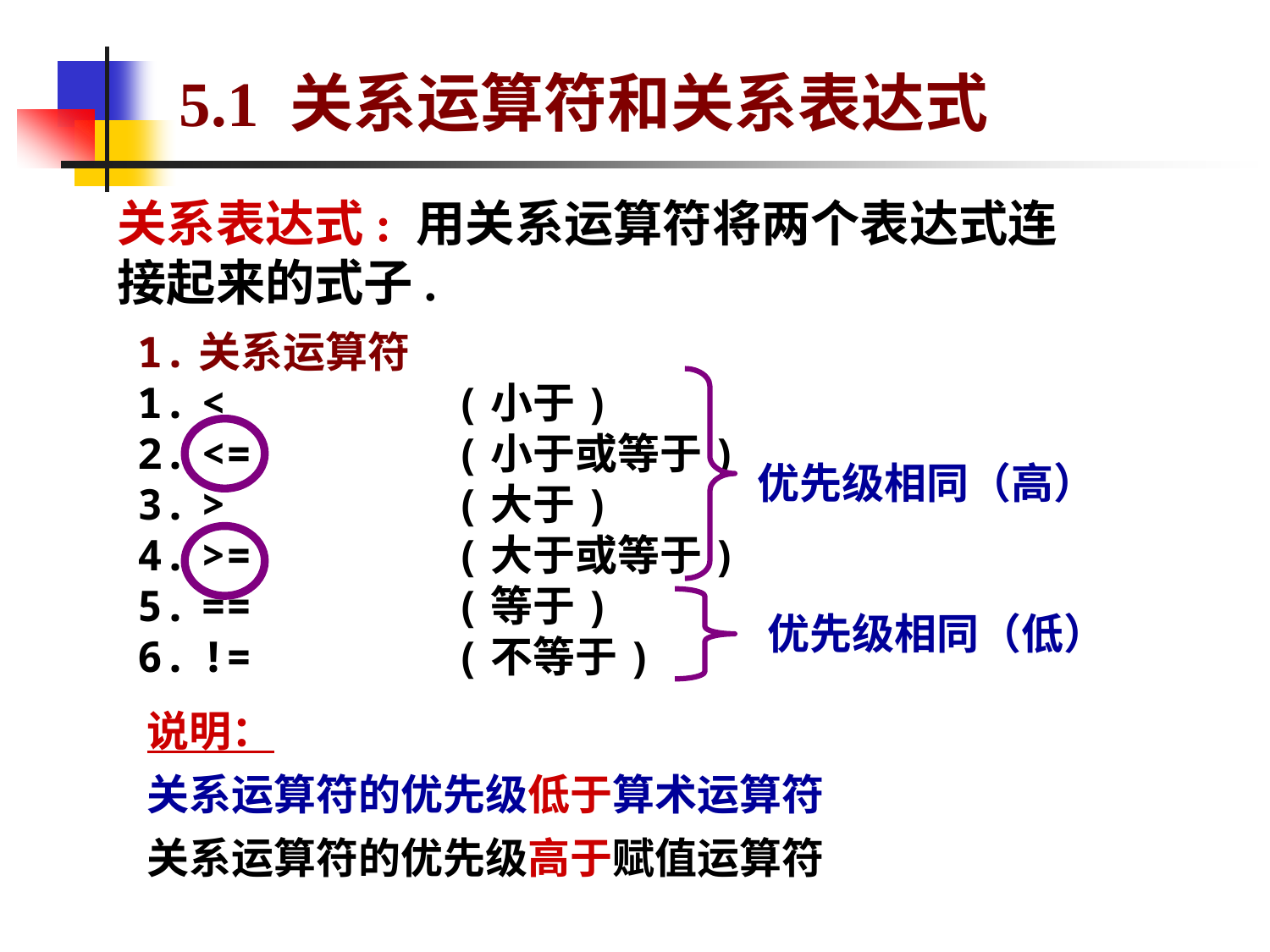

# 5.1 关系运算符和关系表达式
关系表达式: 用关系运算符将两个表达式连接起来的式子.
1.关系运算符
<         (小于)
<=        (小于或等于)
>         (大于)
>=        (大于或等于)
==        (等于)
!=        (不等于)

优先级相同（高）

优先级相同（低）

说明：
关系运算符的优先级低于算术运算符
关系运算符的优先级高于赋值运算符